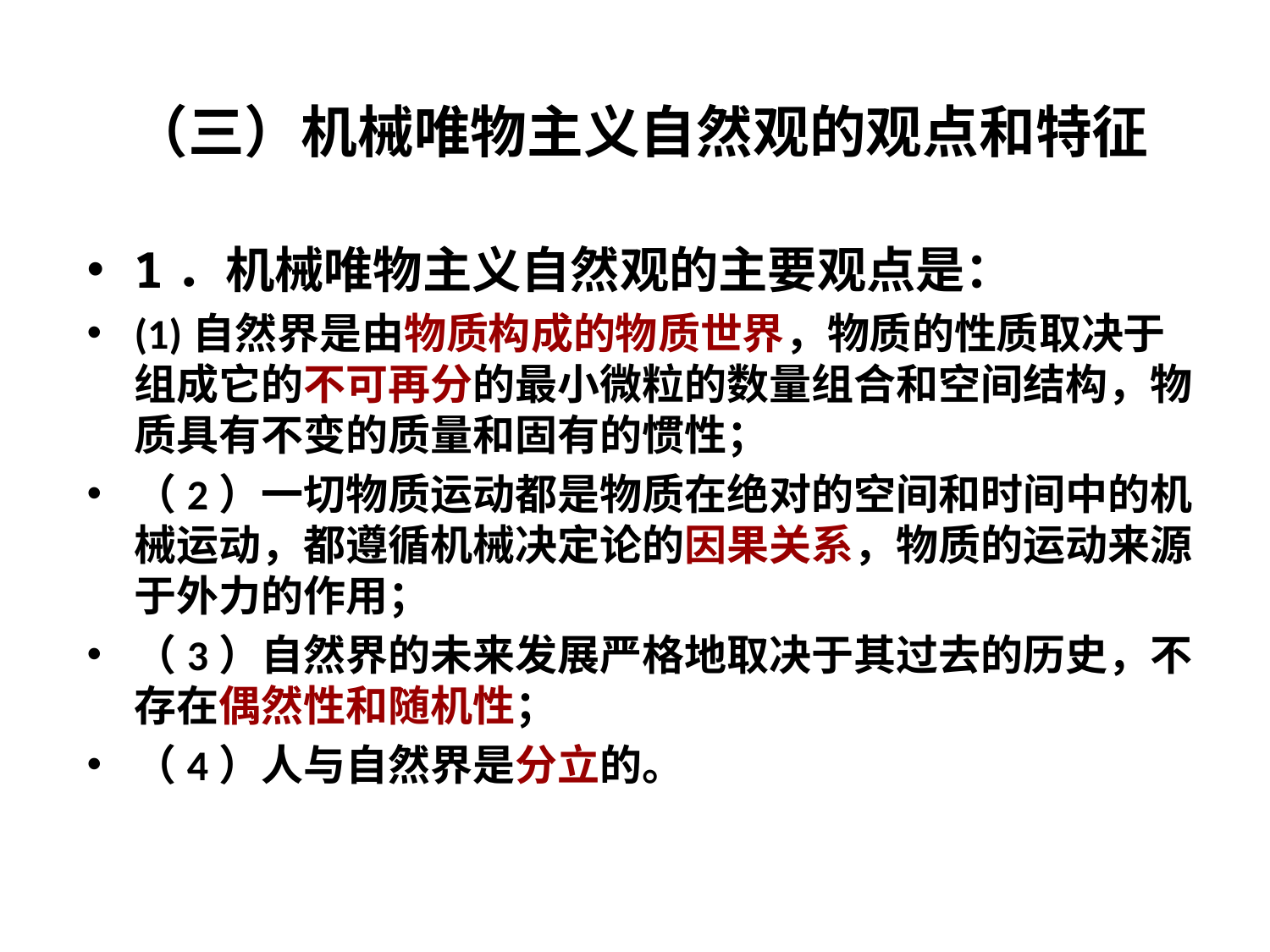

（三）机械唯物主义自然观的观点和特征
1．机械唯物主义自然观的主要观点是：
(1)自然界是由物质构成的物质世界，物质的性质取决于组成它的不可再分的最小微粒的数量组合和空间结构，物质具有不变的质量和固有的惯性；
（2）一切物质运动都是物质在绝对的空间和时间中的机械运动，都遵循机械决定论的因果关系，物质的运动来源于外力的作用；
（3）自然界的未来发展严格地取决于其过去的历史，不存在偶然性和随机性；
（4）人与自然界是分立的。